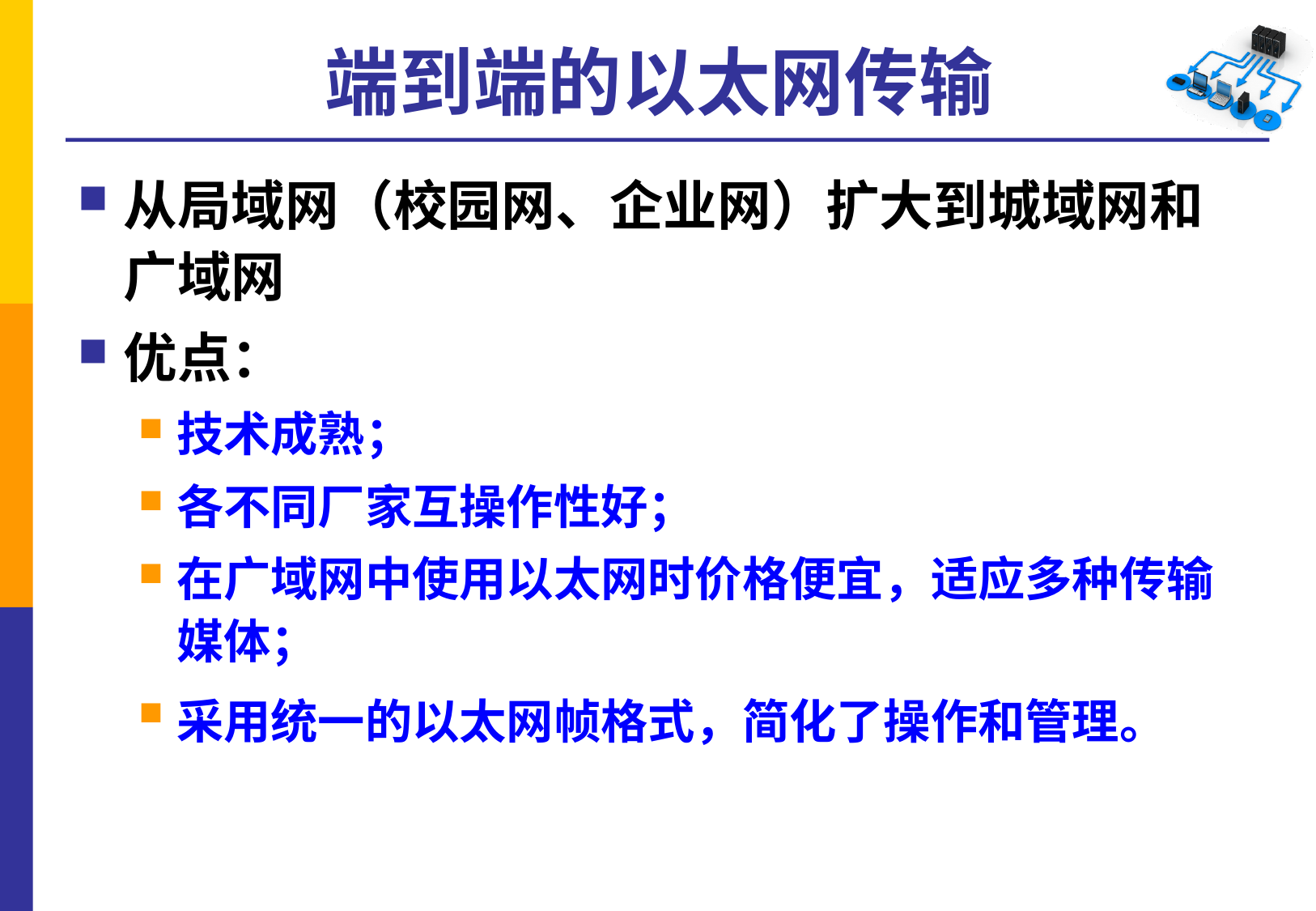

# 端到端的以太网传输
从局域网（校园网、企业网）扩大到城域网和广域网
优点：
技术成熟；
各不同厂家互操作性好；
在广域网中使用以太网时价格便宜，适应多种传输媒体；
采用统一的以太网帧格式，简化了操作和管理。